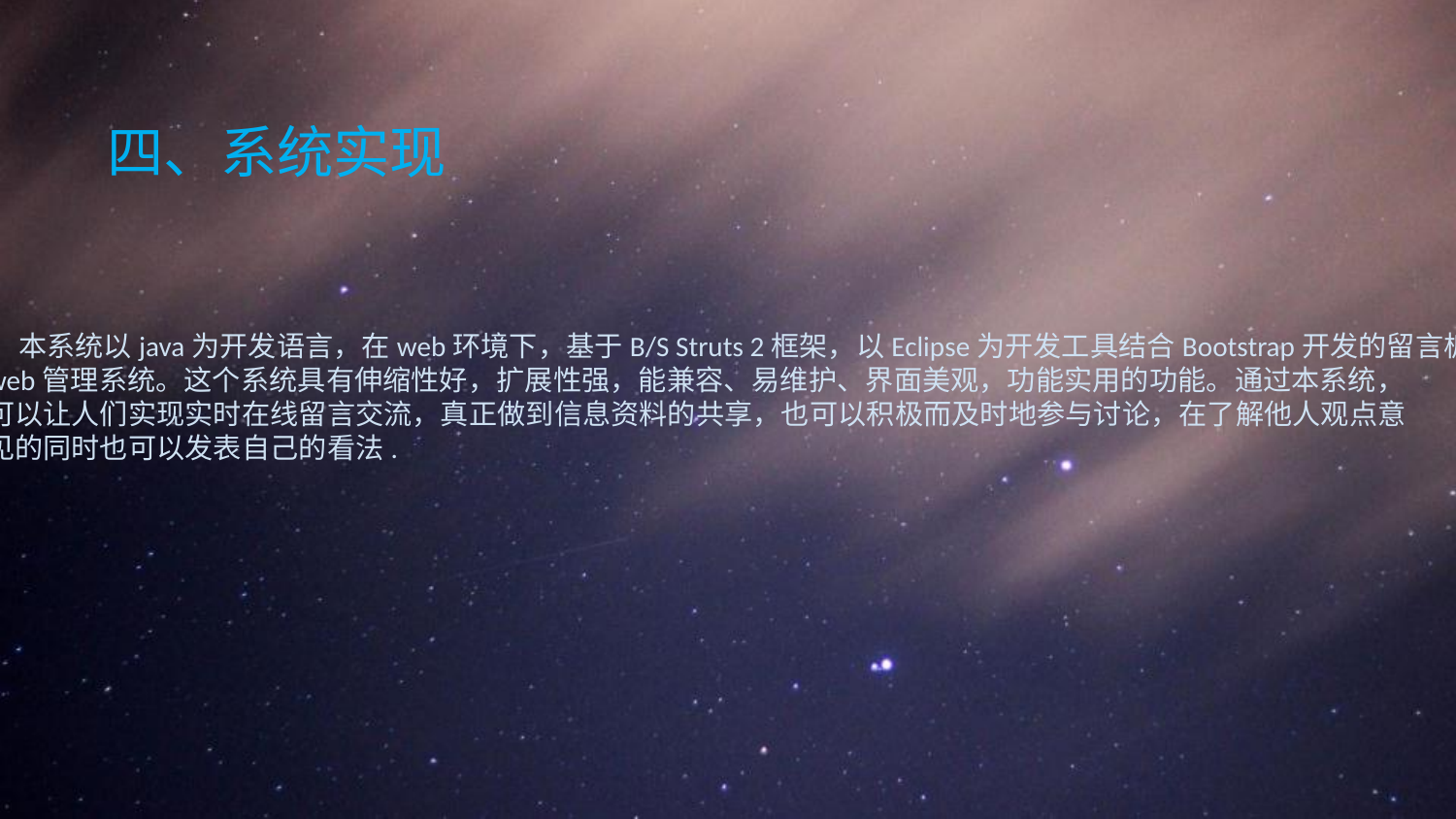

四、系统实现
    本系统以java为开发语言，在web环境下，基于B/S Struts 2框架，以Eclipse为开发工具结合Bootstrap开发的留言板
web管理系统。这个系统具有伸缩性好，扩展性强，能兼容、易维护、界面美观，功能实用的功能。通过本系统，
可以让人们实现实时在线留言交流，真正做到信息资料的共享，也可以积极而及时地参与讨论，在了解他人观点意
见的同时也可以发表自己的看法.